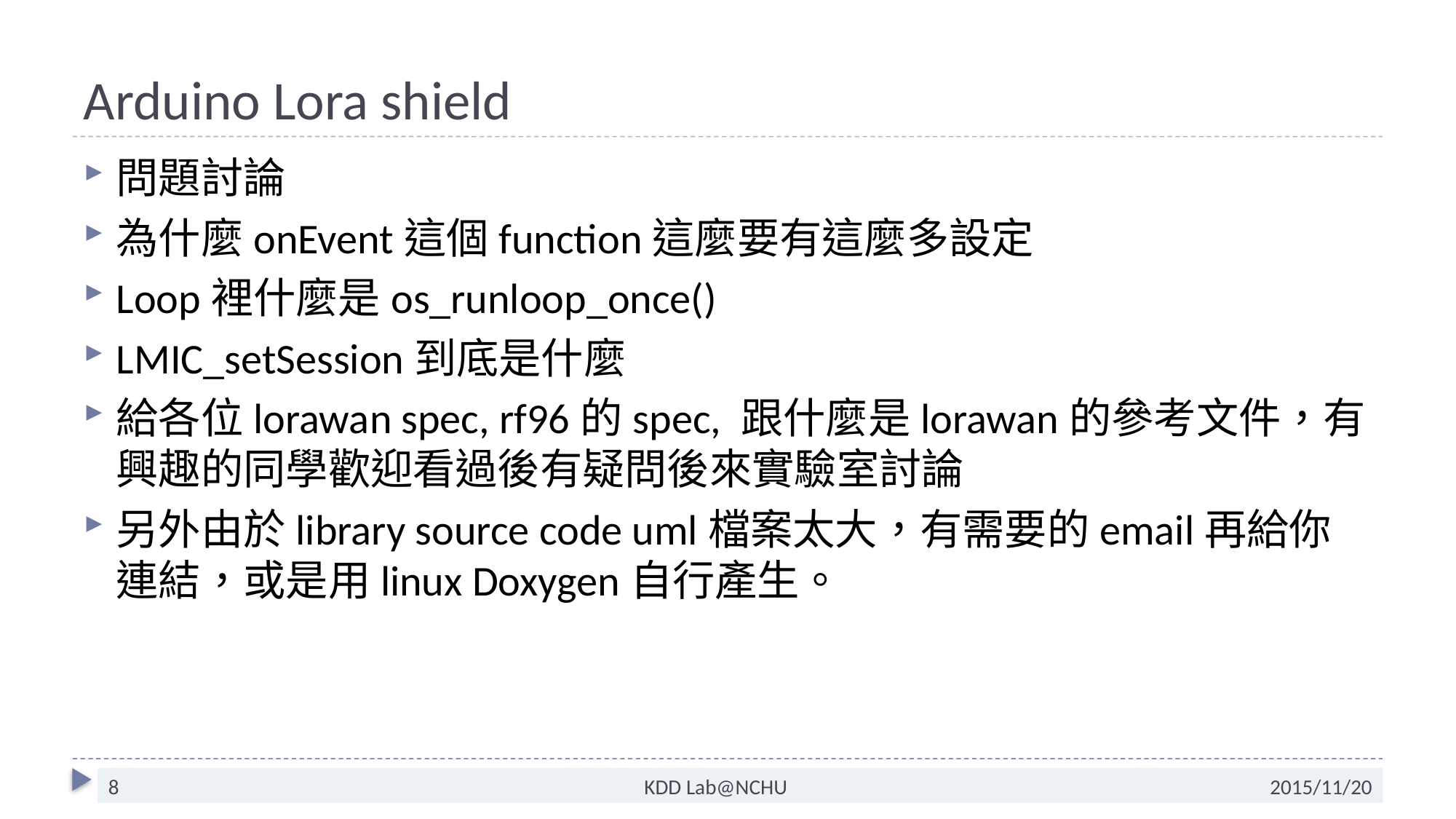

# Arduino Lora shield
問題討論
為什麼onEvent這個function這麼要有這麼多設定
Loop裡什麼是os_runloop_once()
LMIC_setSession到底是什麼
給各位lorawan spec, rf96的spec, 跟什麼是lorawan的參考文件，有興趣的同學歡迎看過後有疑問後來實驗室討論
另外由於library source code uml檔案太大，有需要的email再給你連結，或是用linux Doxygen自行產生。

8
KDD Lab@NCHU
2015/11/20